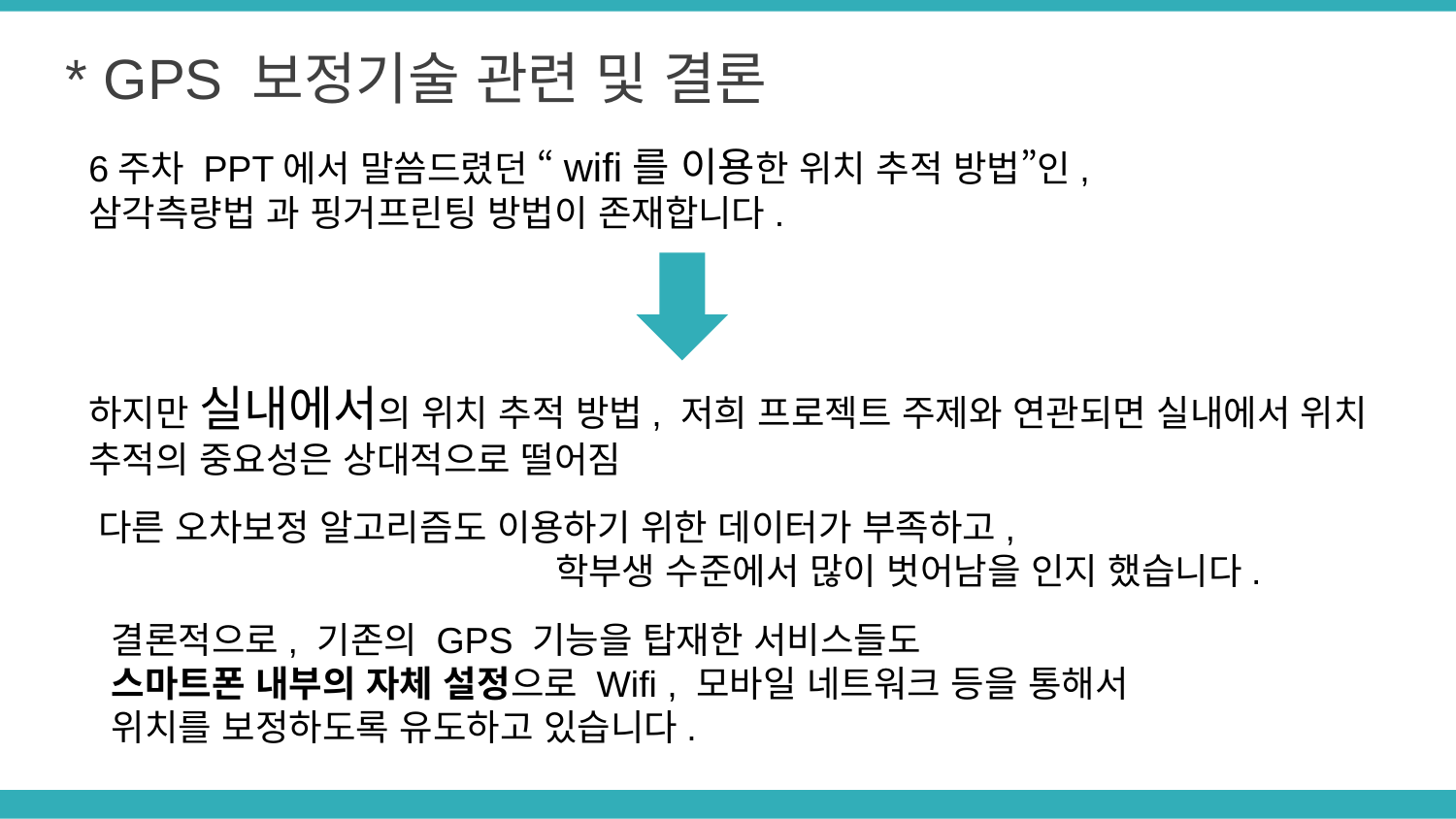

* GPS 보정기술 관련 및 결론
6주차 PPT에서 말씀드렸던 “wifi를 이용한 위치 추적 방법”인,
삼각측량법 과 핑거프린팅 방법이 존재합니다.

하지만 실내에서의 위치 추적 방법, 저희 프로젝트 주제와 연관되면 실내에서 위치 추적의 중요성은 상대적으로 떨어짐
다른 오차보정 알고리즘도 이용하기 위한 데이터가 부족하고,
                                            학부생 수준에서 많이 벗어남을 인지 했습니다.
결론적으로, 기존의 GPS 기능을 탑재한 서비스들도
스마트폰 내부의 자체 설정으로 Wifi , 모바일 네트워크 등을 통해서
위치를 보정하도록 유도하고 있습니다.